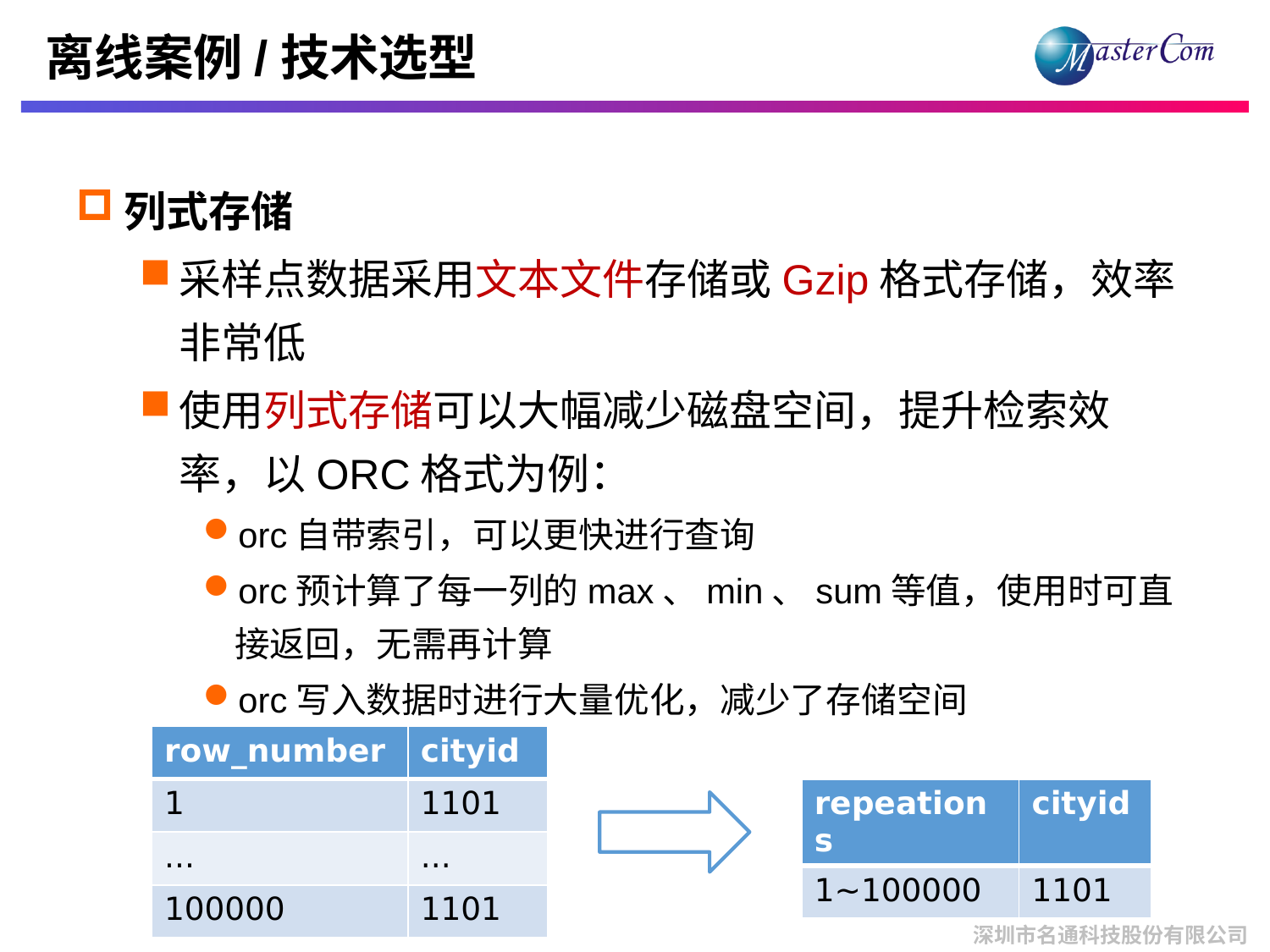

# 离线案例/技术选型
列式存储
采样点数据采用文本文件存储或Gzip格式存储，效率非常低
使用列式存储可以大幅减少磁盘空间，提升检索效率，以ORC格式为例：
orc自带索引，可以更快进行查询
orc预计算了每一列的max、min、sum等值，使用时可直接返回，无需再计算
orc写入数据时进行大量优化，减少了存储空间

| row\_number | cityid |
| --- | --- |
| 1 | 1101 |
| ... | ... |
| 100000 | 1101 |
| repeations | cityid |
| --- | --- |
| 1~100000 | 1101 |